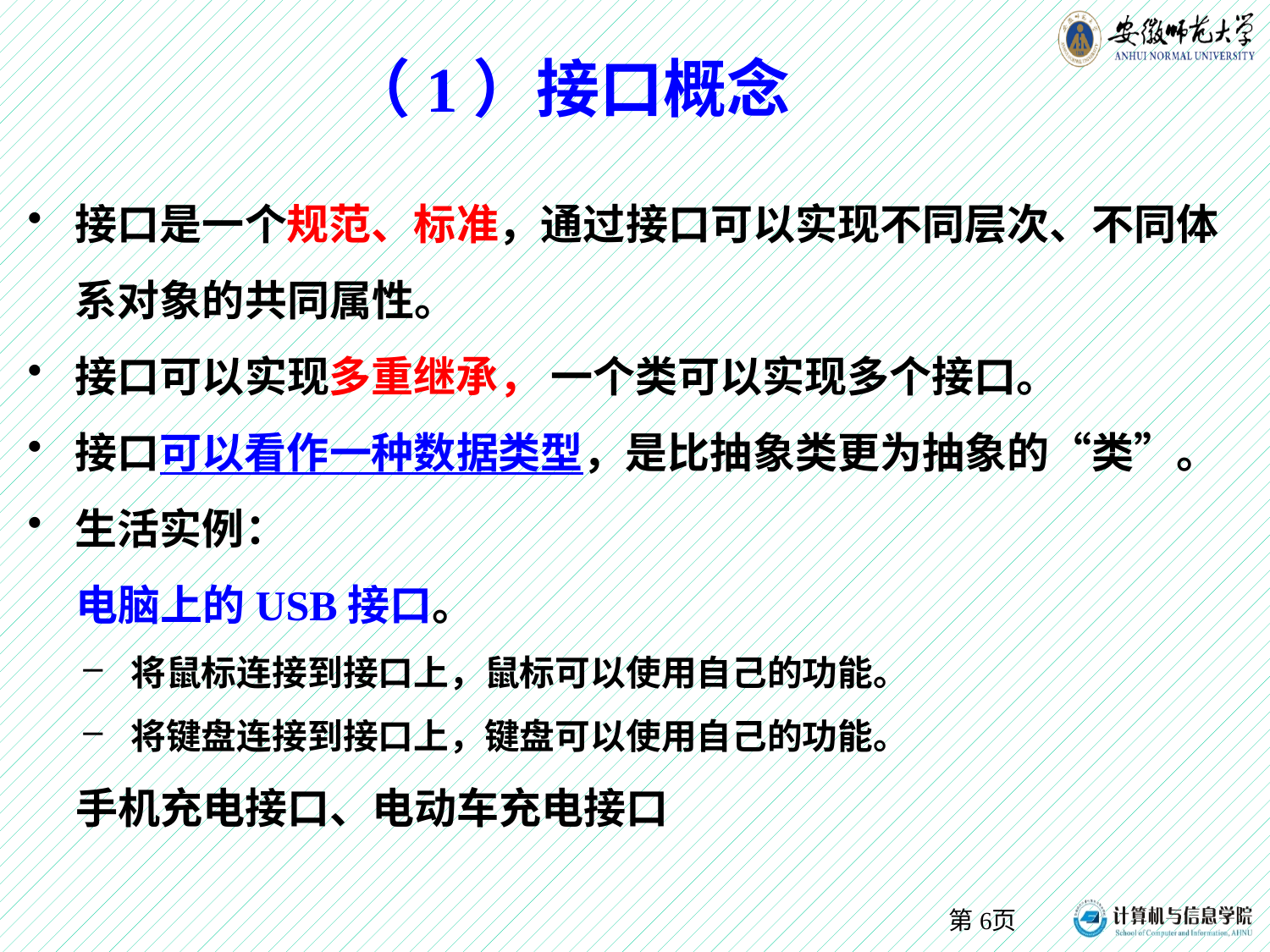

# （1）接口概念
接口是一个规范、标准，通过接口可以实现不同层次、不同体系对象的共同属性。
接口可以实现多重继承， 一个类可以实现多个接口。
接口可以看作一种数据类型，是比抽象类更为抽象的“类”。
生活实例：
    电脑上的USB接口。
将鼠标连接到接口上，鼠标可以使用自己的功能。
将键盘连接到接口上，键盘可以使用自己的功能。
    手机充电接口、电动车充电接口
第6页